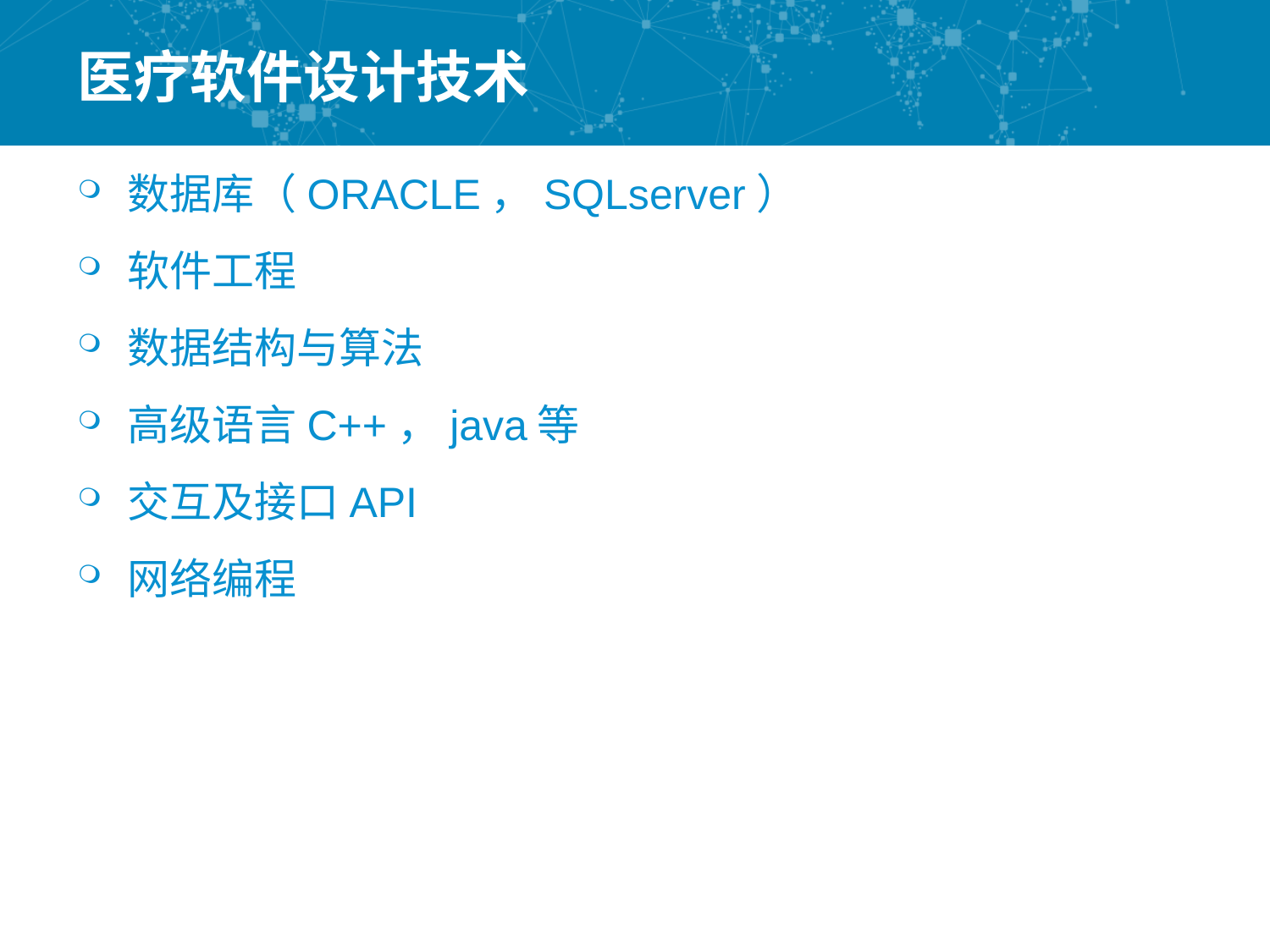

# 医疗软件设计技术
数据库（ORACLE，SQLserver）
软件工程
数据结构与算法
高级语言C++，java等
交互及接口API
网络编程

30